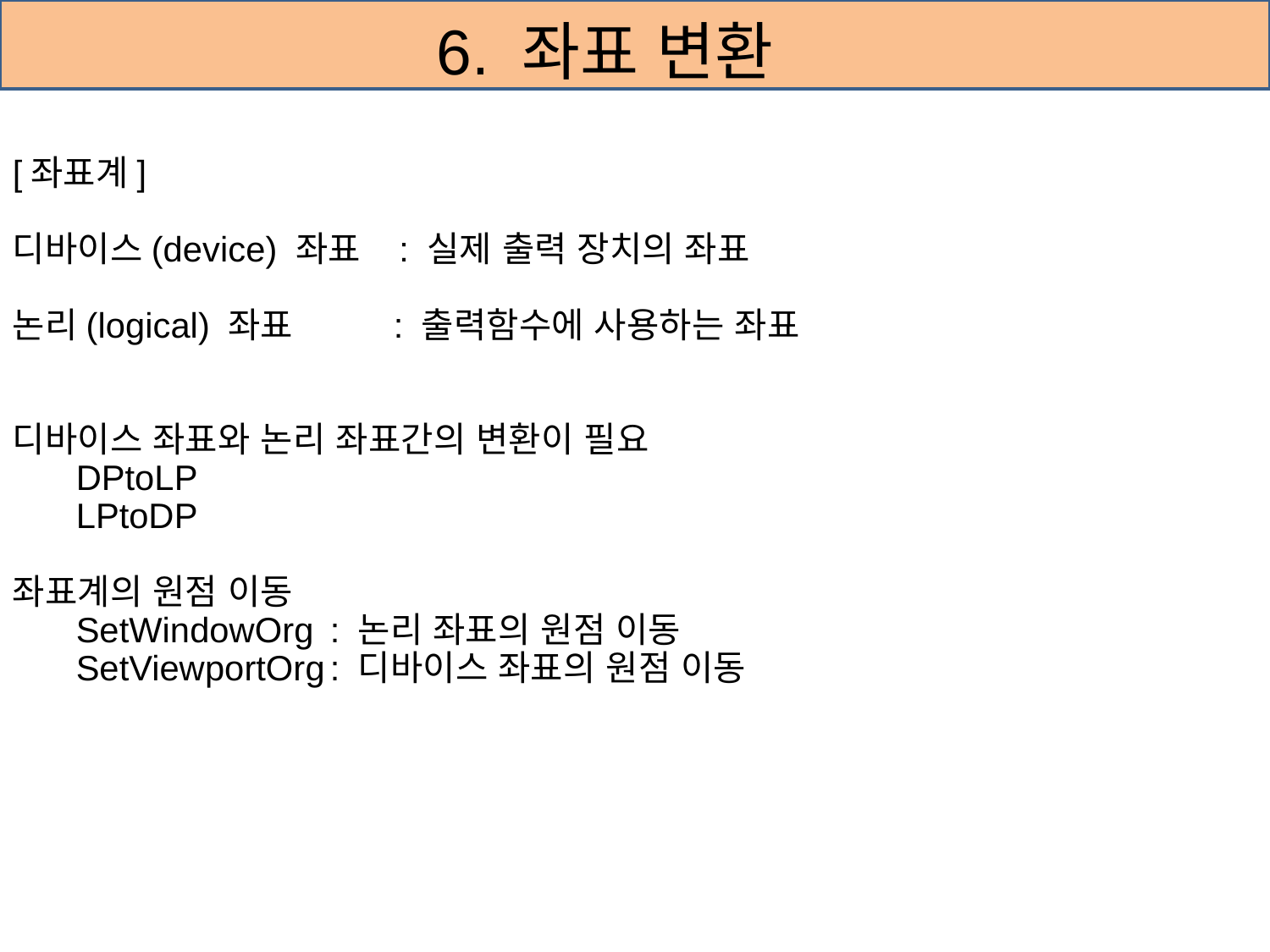

# 6. 좌표 변환
[좌표계]

디바이스(device) 좌표   : 실제 출력 장치의 좌표

논리(logical) 좌표	: 출력함수에 사용하는 좌표

디바이스 좌표와 논리 좌표간의 변환이 필요
DPtoLP
LPtoDP

좌표계의 원점 이동
SetWindowOrg	: 논리 좌표의 원점 이동
SetViewportOrg	: 디바이스 좌표의 원점 이동